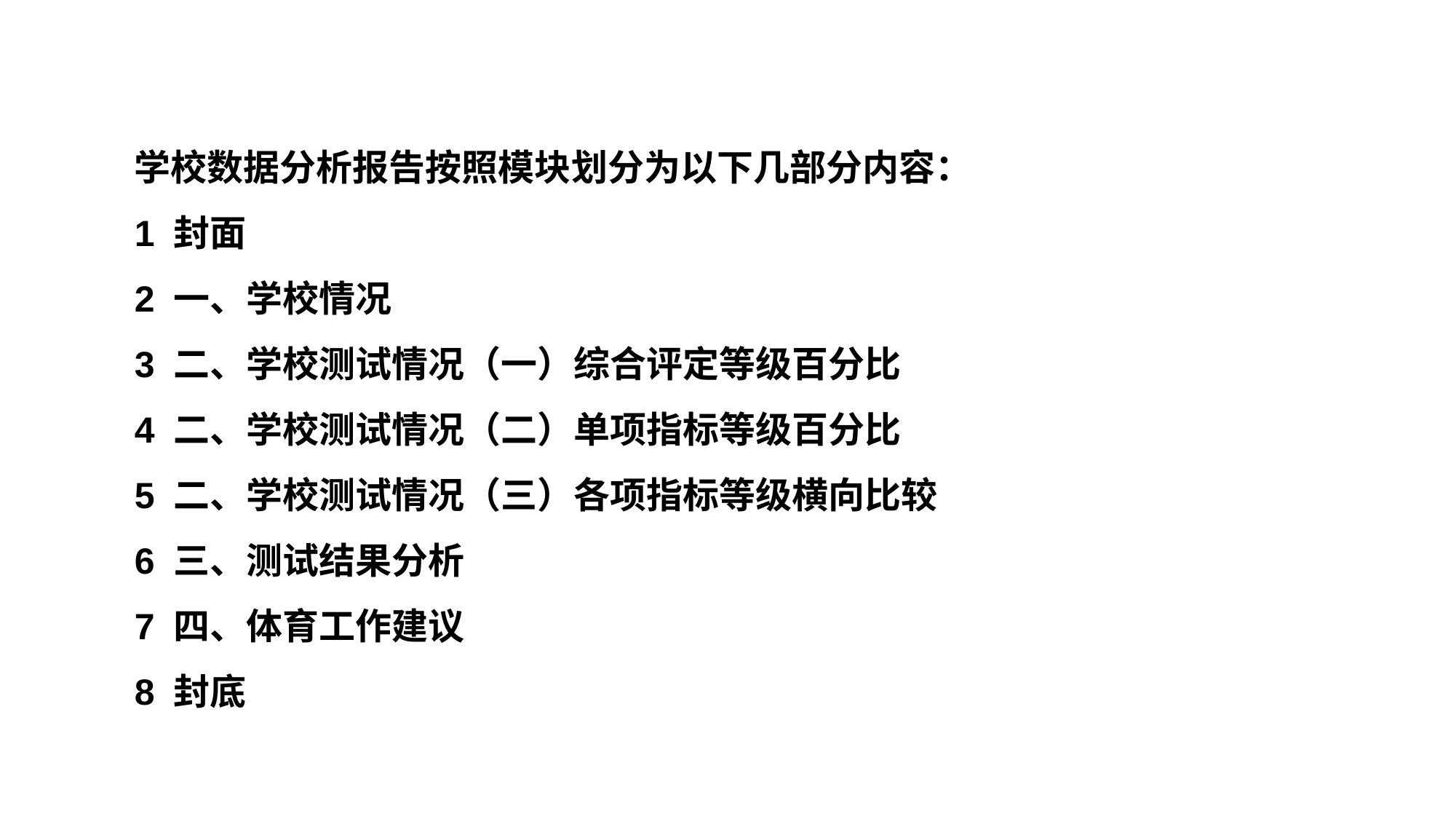

学校数据分析报告按照模块划分为以下几部分内容：
1 封面
2 一、学校情况
3 二、学校测试情况（一）综合评定等级百分比
4 二、学校测试情况（二）单项指标等级百分比
5 二、学校测试情况（三）各项指标等级横向比较
6 三、测试结果分析
7 四、体育工作建议
8 封底